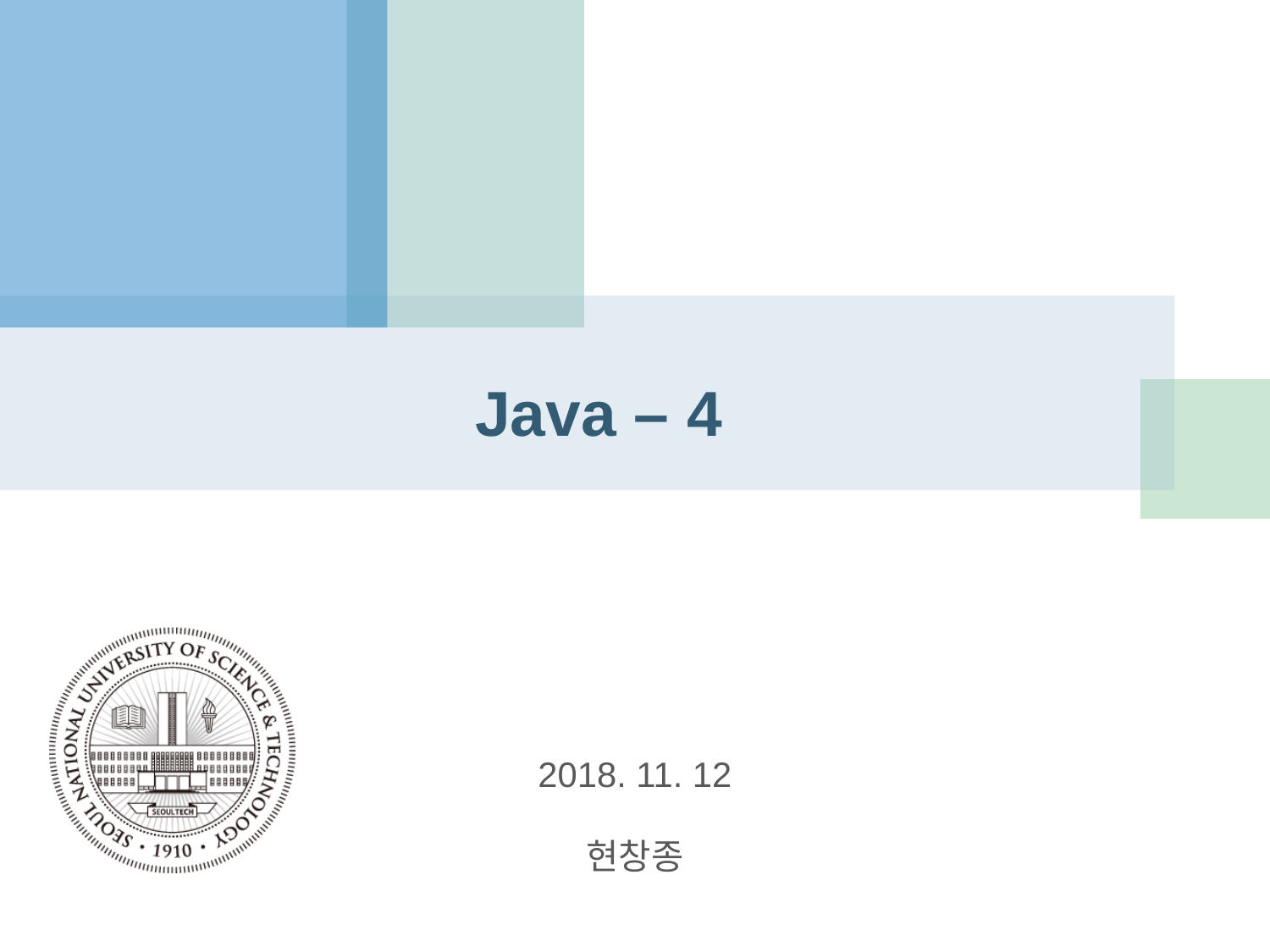

# Java – 4
2018. 11. 12

현창종